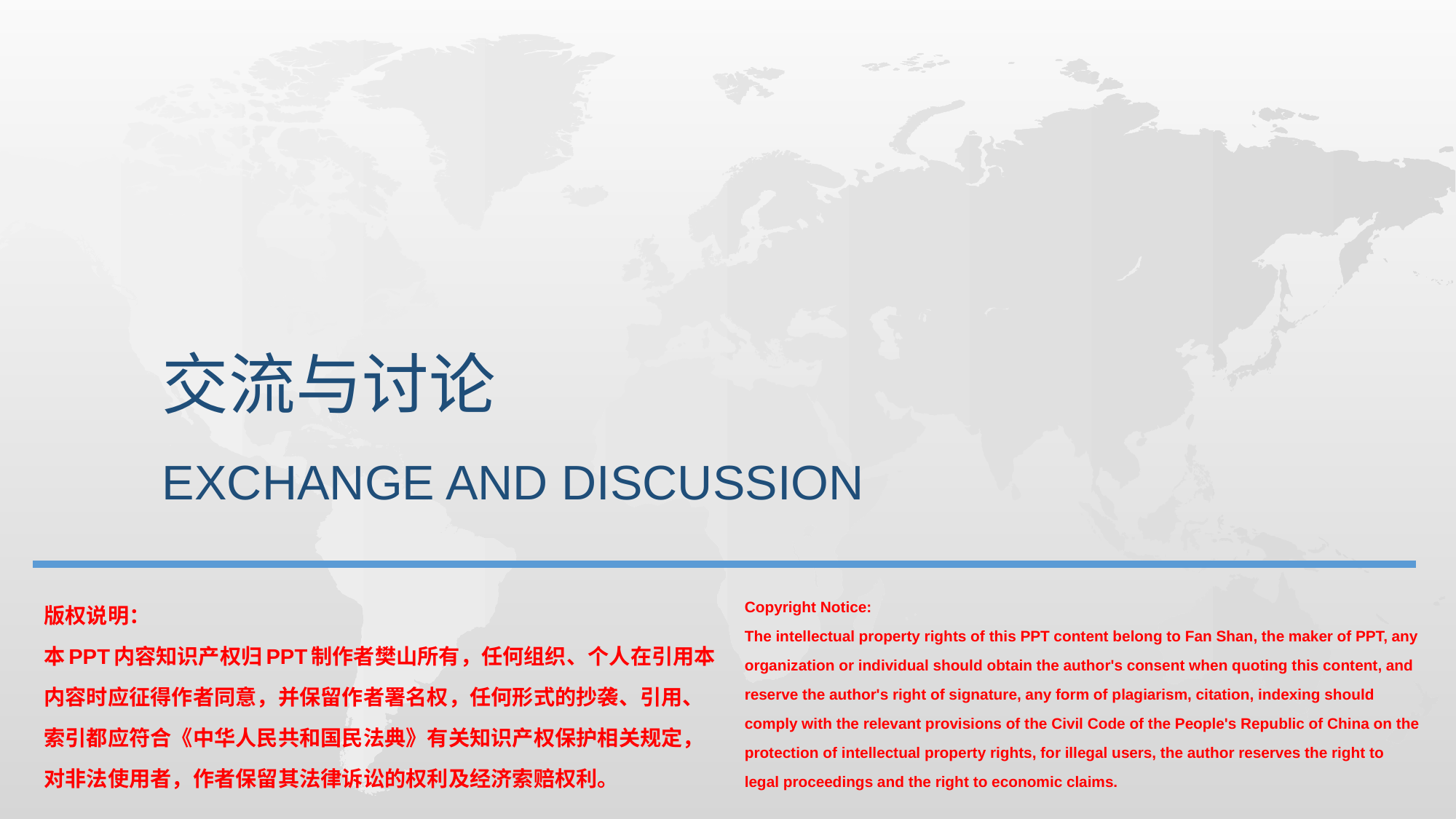

# 交流与讨论 Exchange and discussion
版权说明：
本PPT内容知识产权归PPT制作者樊山所有，任何组织、个人在引用本内容时应征得作者同意，并保留作者署名权，任何形式的抄袭、引用、索引都应符合《中华人民共和国民法典》有关知识产权保护相关规定，对非法使用者，作者保留其法律诉讼的权利及经济索赔权利。
Copyright Notice:
The intellectual property rights of this PPT content belong to Fan Shan, the maker of PPT, any organization or individual should obtain the author's consent when quoting this content, and reserve the author's right of signature, any form of plagiarism, citation, indexing should comply with the relevant provisions of the Civil Code of the People's Republic of China on the protection of intellectual property rights, for illegal users, the author reserves the right to legal proceedings and the right to economic claims.